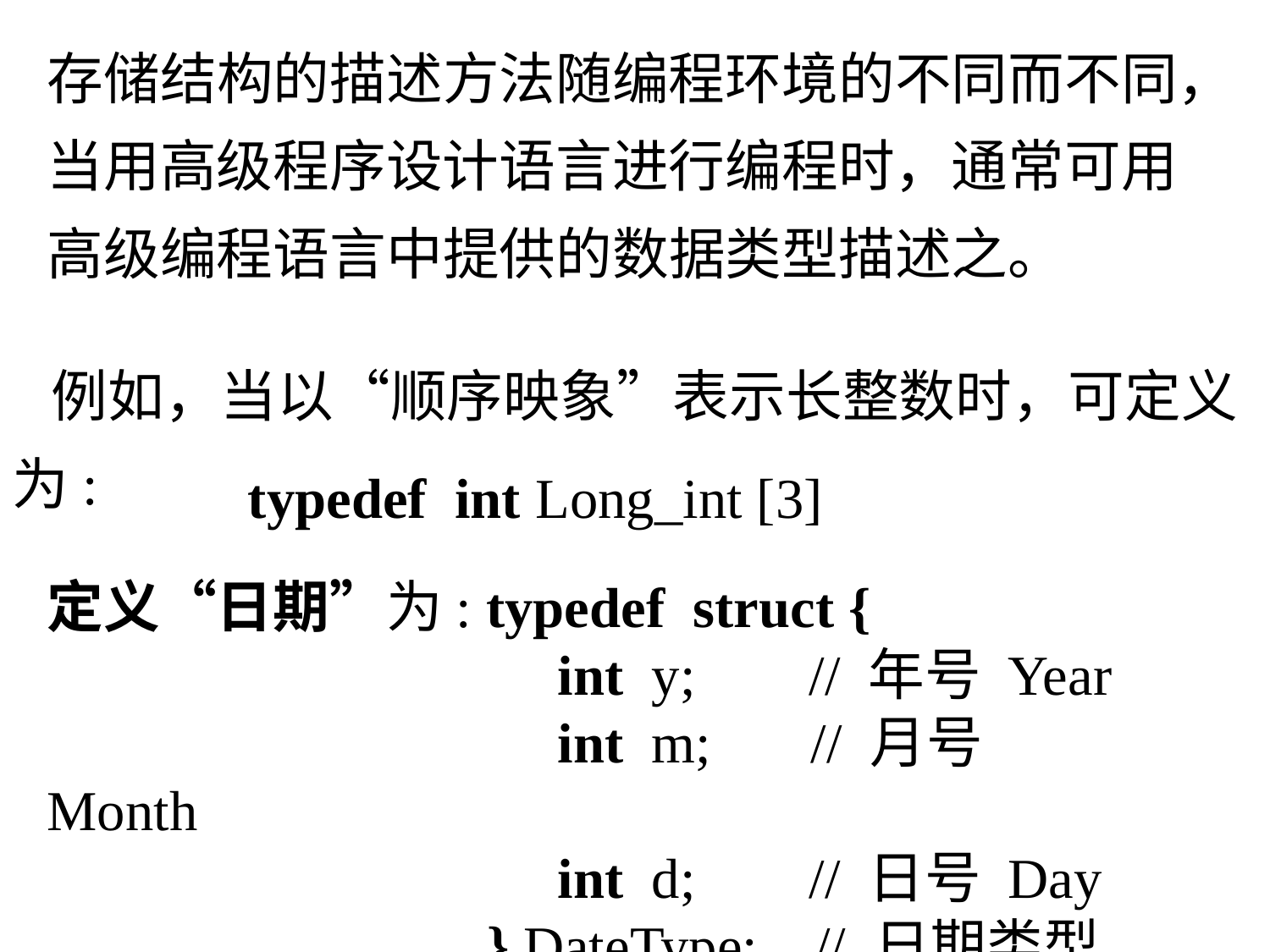

存储结构的描述方法随编程环境的不同而不同，当用高级程序设计语言进行编程时，通常可用高级编程语言中提供的数据类型描述之。
  例如，当以“顺序映象”表示长整数时，可定义为:
 typedef  int Long_int [3]
定义“日期”为: typedef  struct {
                                    int  y;        // 年号 Year
                                    int  m;       // 月号 Month
                                    int  d;        // 日号 Day
                               } DateType;    // 日期类型